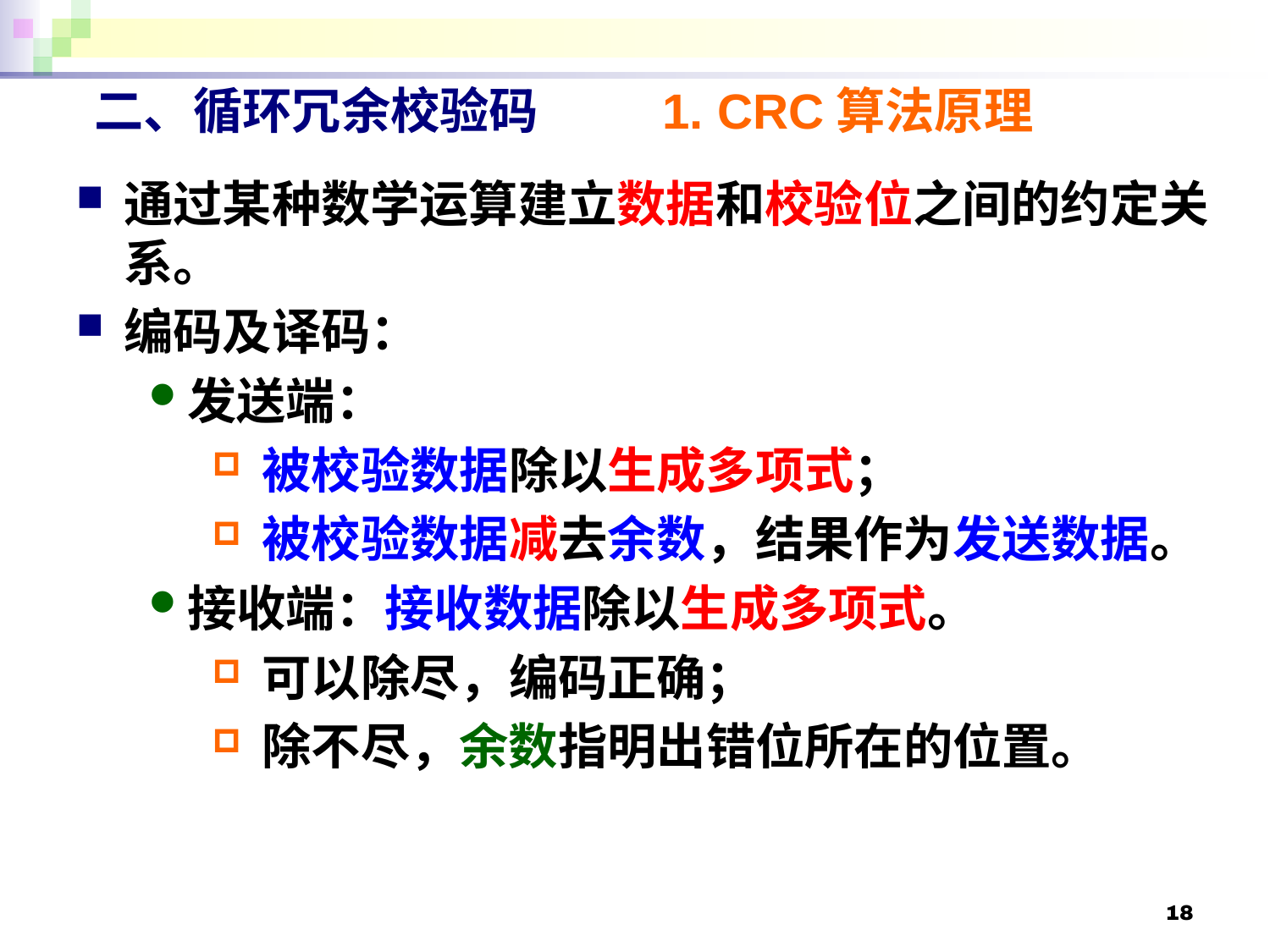

# 二、循环冗余校验码          1. CRC算法原理
通过某种数学运算建立数据和校验位之间的约定关系。
编码及译码：
发送端：
被校验数据除以生成多项式；
被校验数据减去余数，结果作为发送数据。
接收端：接收数据除以生成多项式。
可以除尽，编码正确；
除不尽，余数指明出错位所在的位置。
18